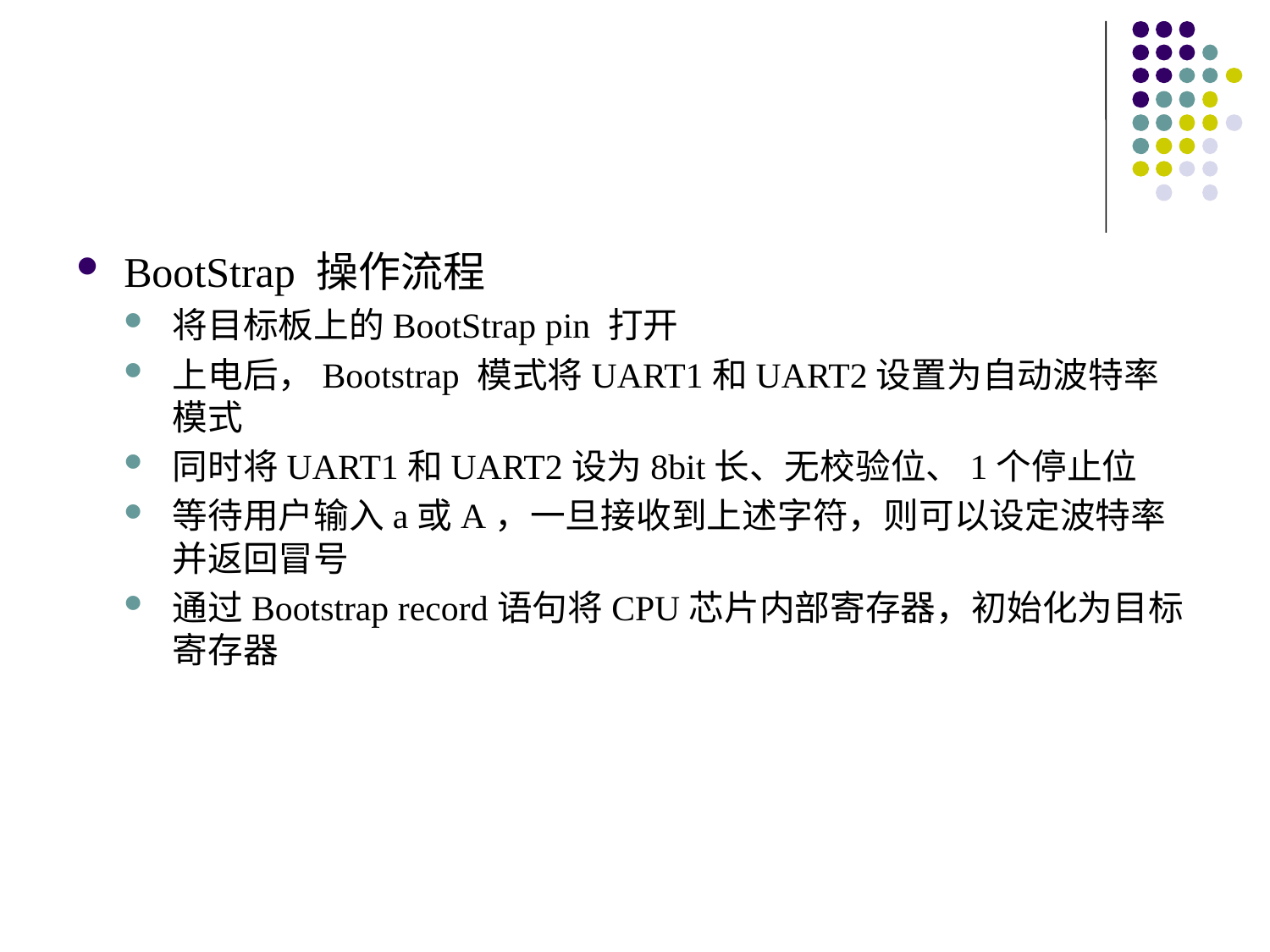

#
BootStrap 操作流程
将目标板上的BootStrap pin 打开
上电后，Bootstrap 模式将UART1和UART2设置为自动波特率模式
同时将UART1和UART2设为8bit长、无校验位、1个停止位
等待用户输入a或A，一旦接收到上述字符，则可以设定波特率并返回冒号
通过Bootstrap record语句将CPU芯片内部寄存器，初始化为目标寄存器